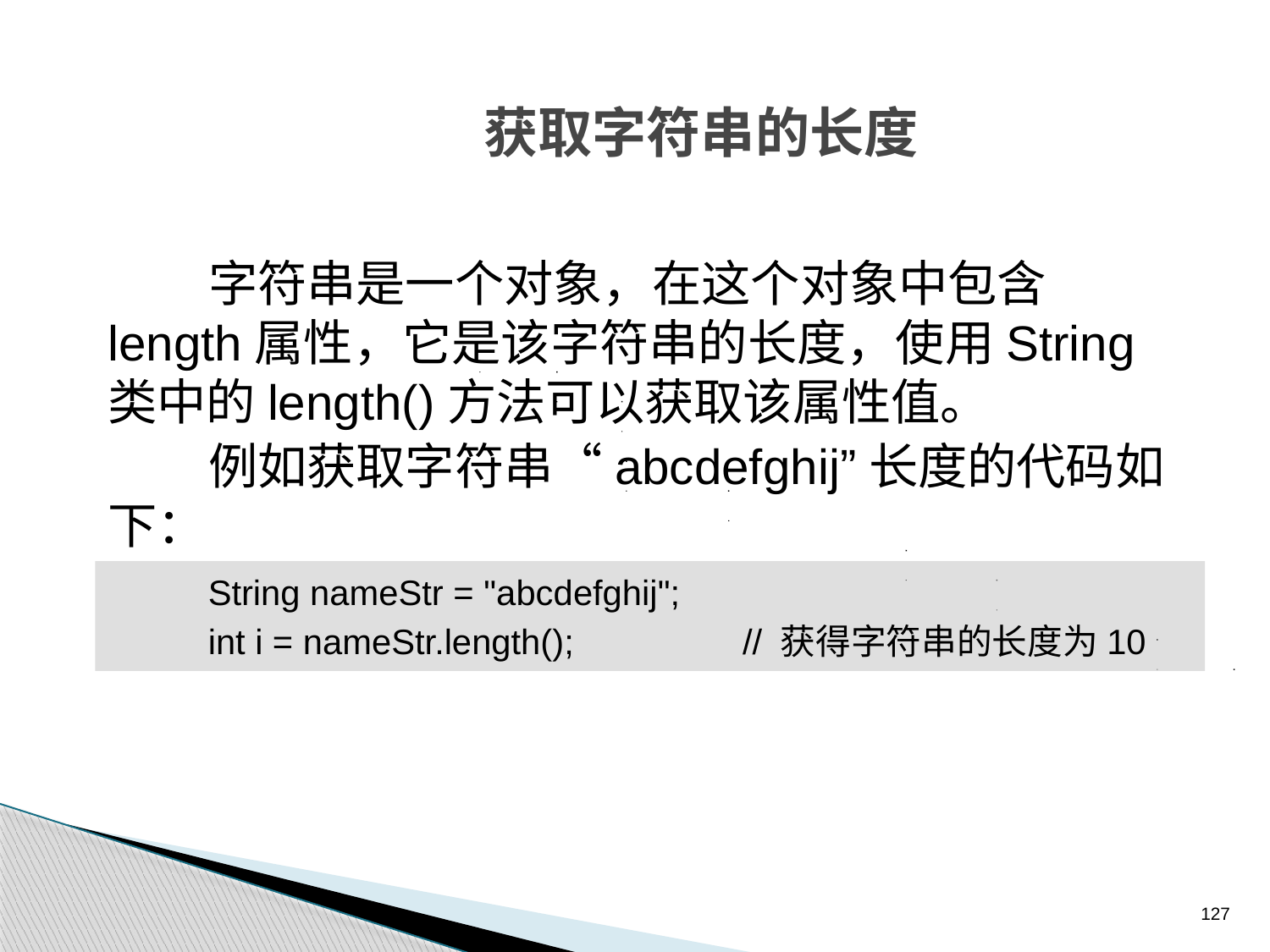

# 获取字符串的长度

字符串是一个对象，在这个对象中包含length属性，它是该字符串的长度，使用String类中的length()方法可以获取该属性值。
例如获取字符串“abcdefghij”长度的代码如下：

String nameStr = "abcdefghij";
int i = nameStr.length();		// 获得字符串的长度为10

127